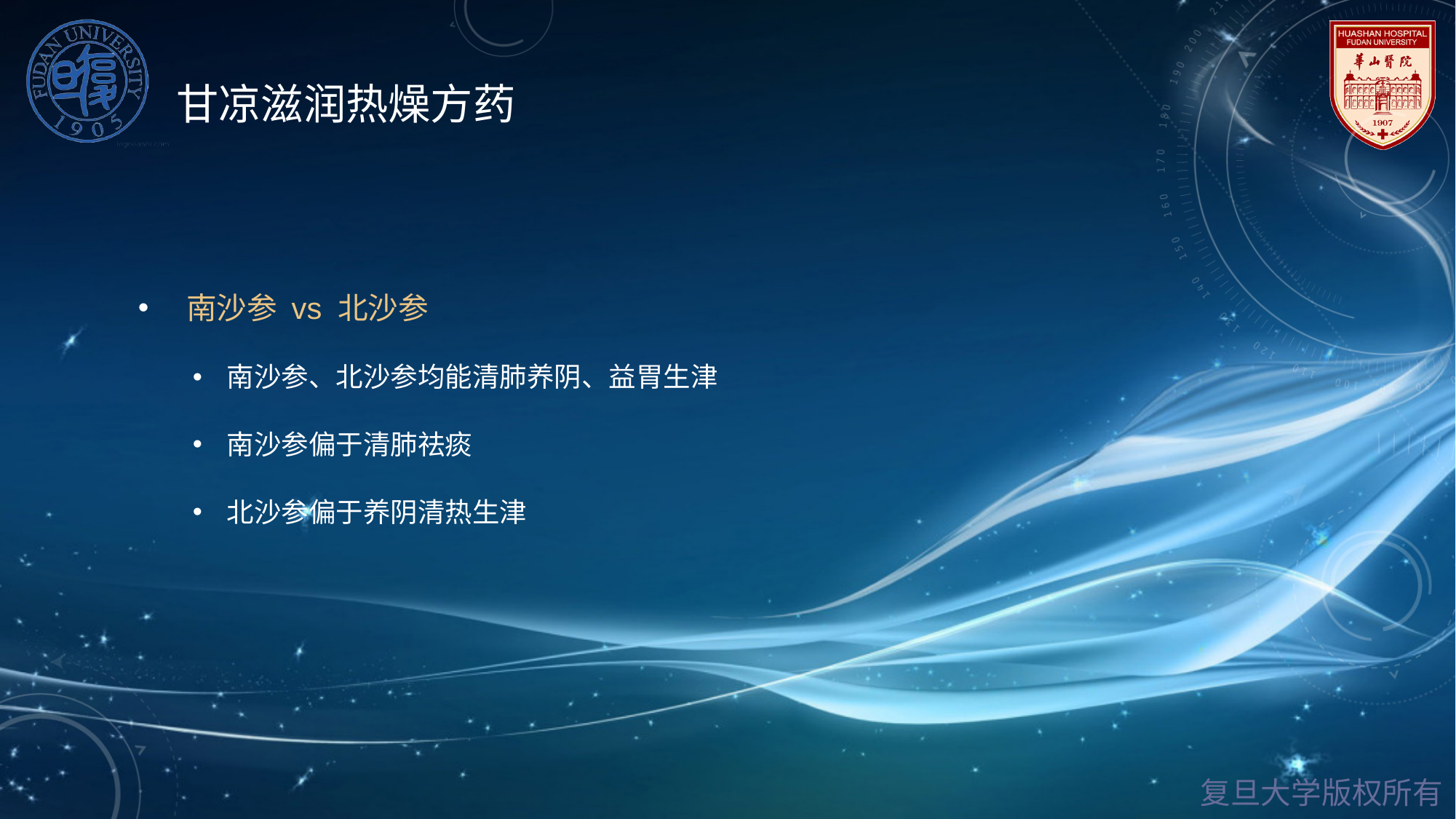

# 甘凉滋润热燥方药
 南沙参 vs 北沙参
南沙参、北沙参均能清肺养阴、益胃生津
南沙参偏于清肺祛痰
北沙参偏于养阴清热生津